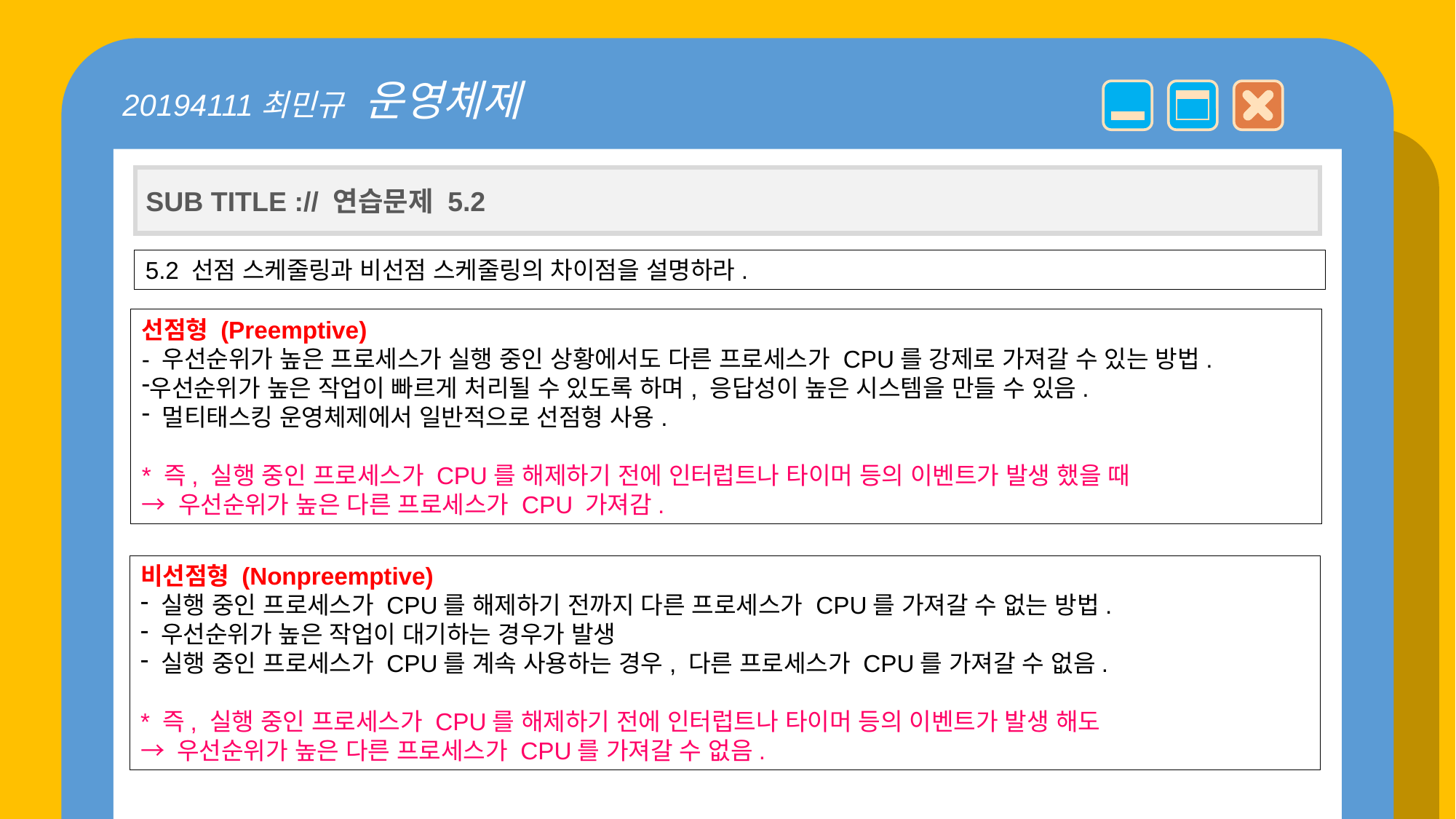

20194111최민규  운영체제

SUB TITLE :// 연습문제 5.2
5.2 선점 스케줄링과 비선점 스케줄링의 차이점을 설명하라.
선점형 (Preemptive)
- 우선순위가 높은 프로세스가 실행 중인 상황에서도 다른 프로세스가 CPU를 강제로 가져갈 수 있는 방법.
우선순위가 높은 작업이 빠르게 처리될 수 있도록 하며, 응답성이 높은 시스템을 만들 수 있음.
 멀티태스킹 운영체제에서 일반적으로 선점형 사용.

* 즉, 실행 중인 프로세스가 CPU를 해제하기 전에 인터럽트나 타이머 등의 이벤트가 발생 했을 때
→ 우선순위가 높은 다른 프로세스가 CPU 가져감.
비선점형 (Nonpreemptive)
 실행 중인 프로세스가 CPU를 해제하기 전까지 다른 프로세스가 CPU를 가져갈 수 없는 방법.
 우선순위가 높은 작업이 대기하는 경우가 발생
 실행 중인 프로세스가 CPU를 계속 사용하는 경우, 다른 프로세스가 CPU를 가져갈 수 없음.

* 즉, 실행 중인 프로세스가 CPU를 해제하기 전에 인터럽트나 타이머 등의 이벤트가 발생 해도
→ 우선순위가 높은 다른 프로세스가 CPU를 가져갈 수 없음.